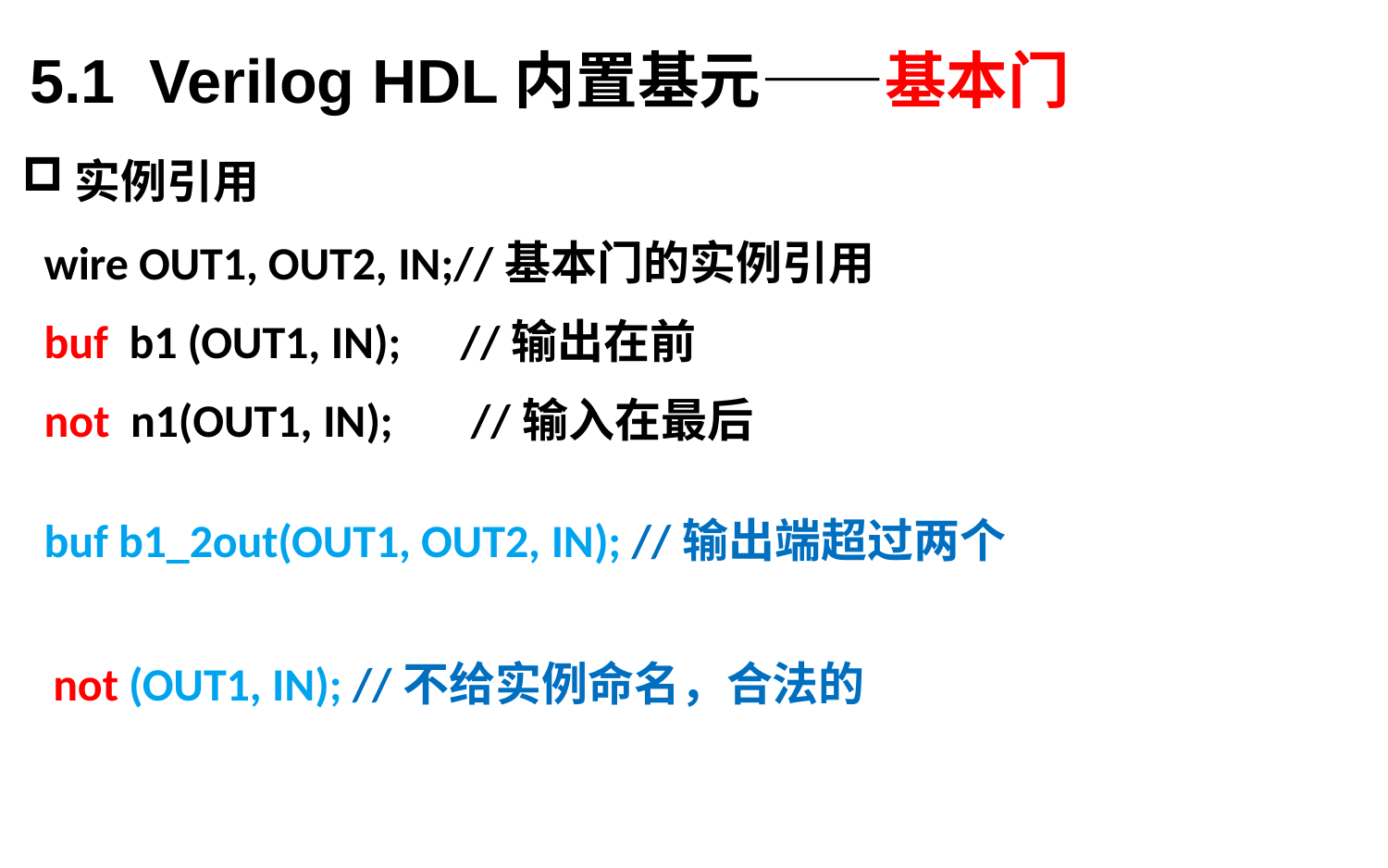

5.1  Verilog HDL内置基元——基本门
实例引用
wire OUT1, OUT2, IN;//基本门的实例引用
buf  b1 (OUT1, IN);	//输出在前
not  n1(OUT1, IN);	 //输入在最后

buf b1_2out(OUT1, OUT2, IN); //输出端超过两个
not (OUT1, IN); //不给实例命名，合法的